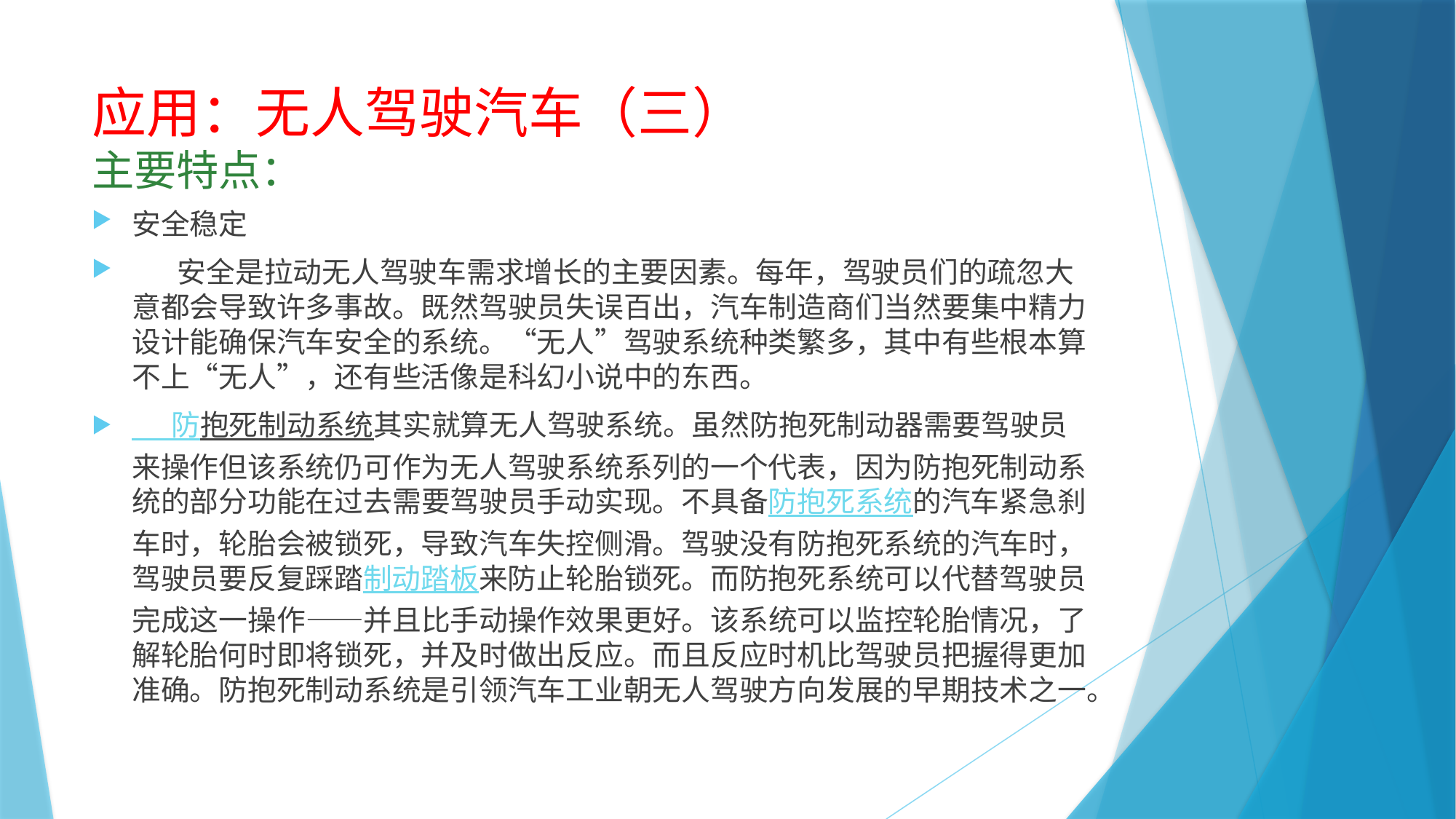

# 应用：无人驾驶汽车（三） 主要特点：
安全稳定
      安全是拉动无人驾驶车需求增长的主要因素。每年，驾驶员们的疏忽大意都会导致许多事故。既然驾驶员失误百出，汽车制造商们当然要集中精力设计能确保汽车安全的系统。“无人”驾驶系统种类繁多，其中有些根本算不上“无人”，还有些活像是科幻小说中的东西。
      防抱死制动系统其实就算无人驾驶系统。虽然防抱死制动器需要驾驶员来操作但该系统仍可作为无人驾驶系统系列的一个代表，因为防抱死制动系统的部分功能在过去需要驾驶员手动实现。不具备防抱死系统的汽车紧急刹车时，轮胎会被锁死，导致汽车失控侧滑。驾驶没有防抱死系统的汽车时，驾驶员要反复踩踏制动踏板来防止轮胎锁死。而防抱死系统可以代替驾驶员完成这一操作——并且比手动操作效果更好。该系统可以监控轮胎情况，了解轮胎何时即将锁死，并及时做出反应。而且反应时机比驾驶员把握得更加准确。防抱死制动系统是引领汽车工业朝无人驾驶方向发展的早期技术之一。